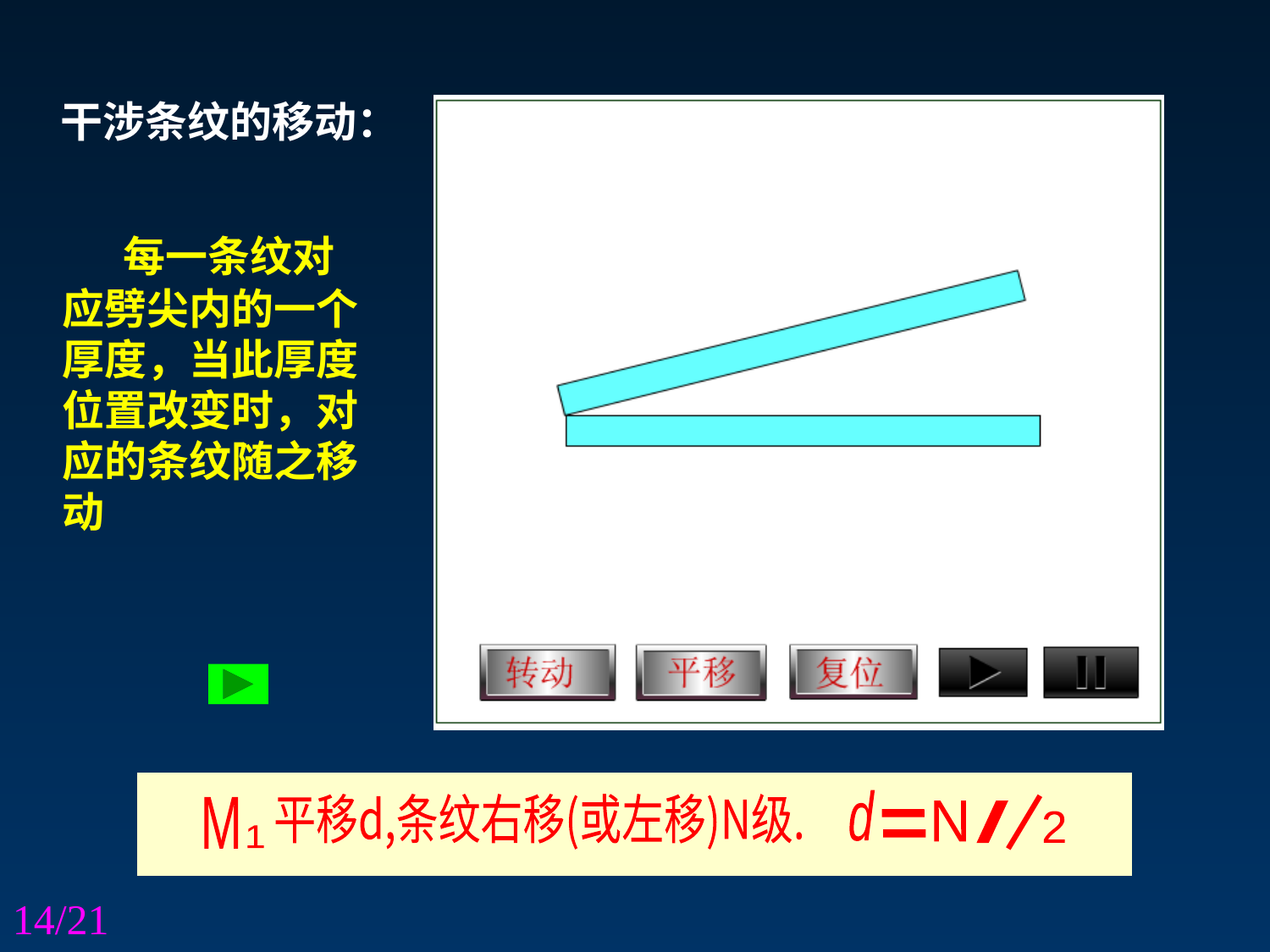

干涉条纹的移动：
　 每一条纹对应劈尖内的一个厚度，当此厚度位置改变时，对应的条纹随之移动

d

N
λ
2

平移d,条纹右移(或左移)N级.
M
1
14/21